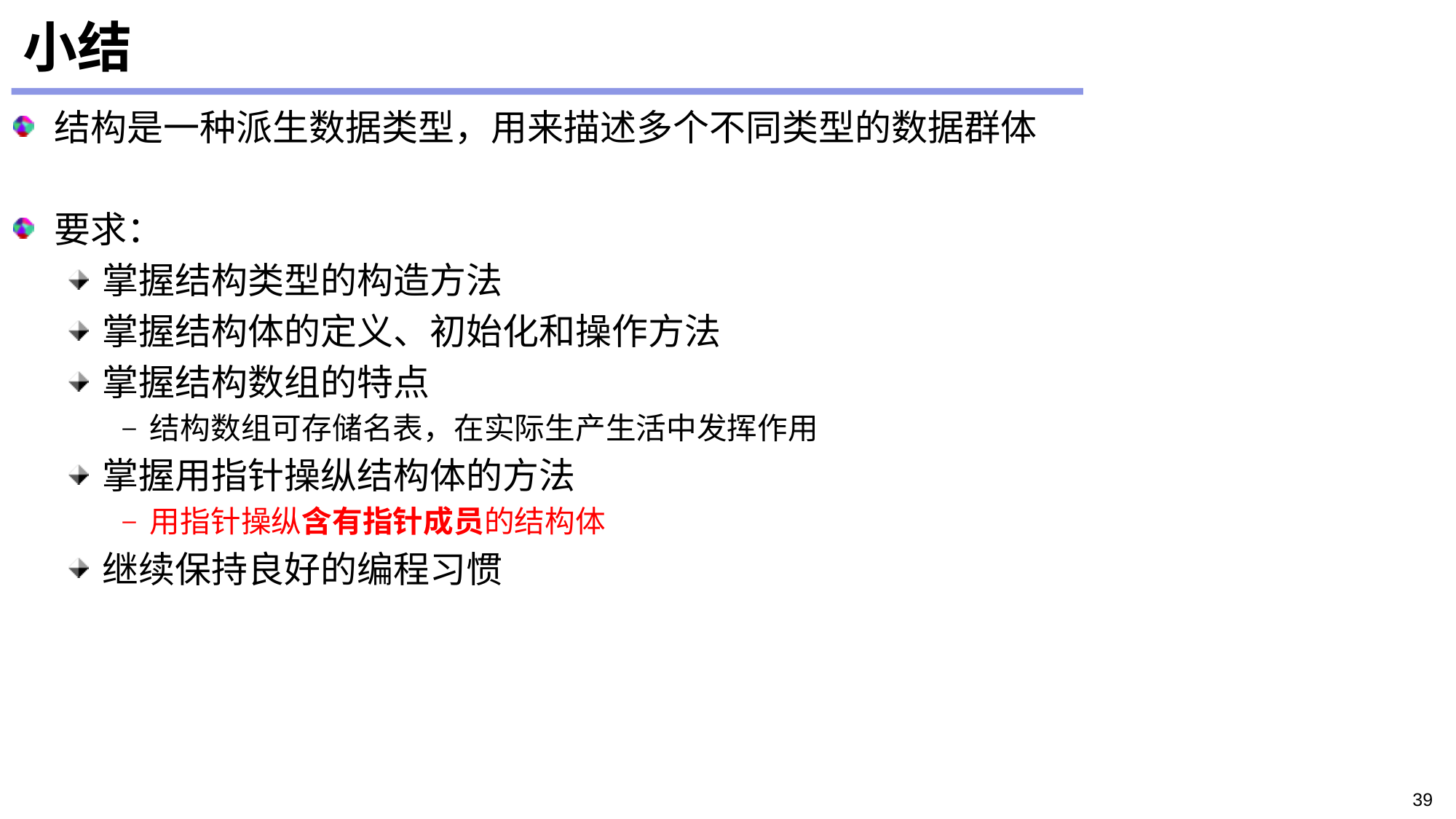

# 小结
结构是一种派生数据类型，用来描述多个不同类型的数据群体

要求：
掌握结构类型的构造方法
掌握结构体的定义、初始化和操作方法
掌握结构数组的特点
结构数组可存储名表，在实际生产生活中发挥作用
掌握用指针操纵结构体的方法
用指针操纵含有指针成员的结构体
继续保持良好的编程习惯

39